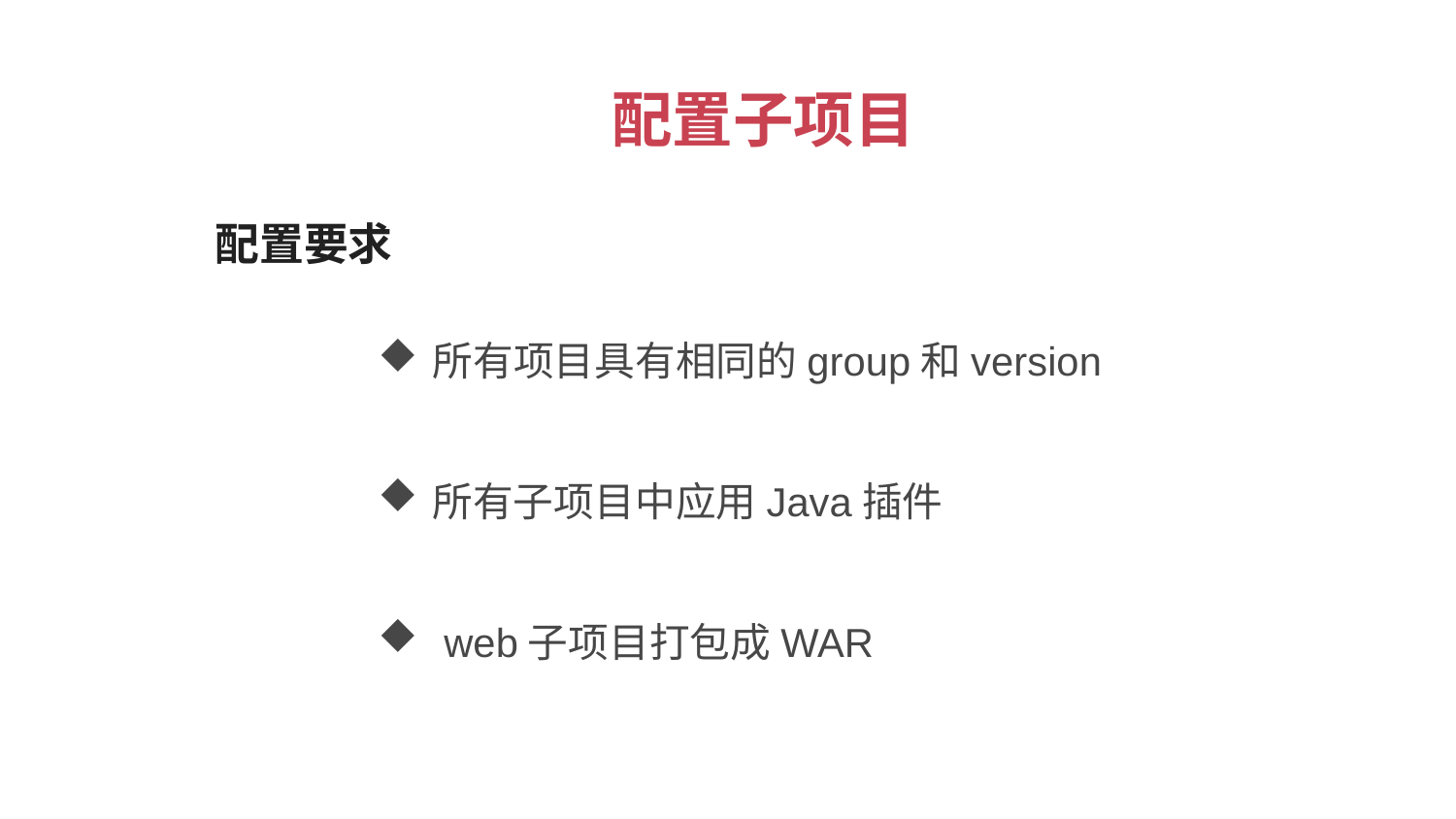

配置子项目
配置要求
所有项目具有相同的group和version
所有子项目中应用Java插件
 web子项目打包成WAR